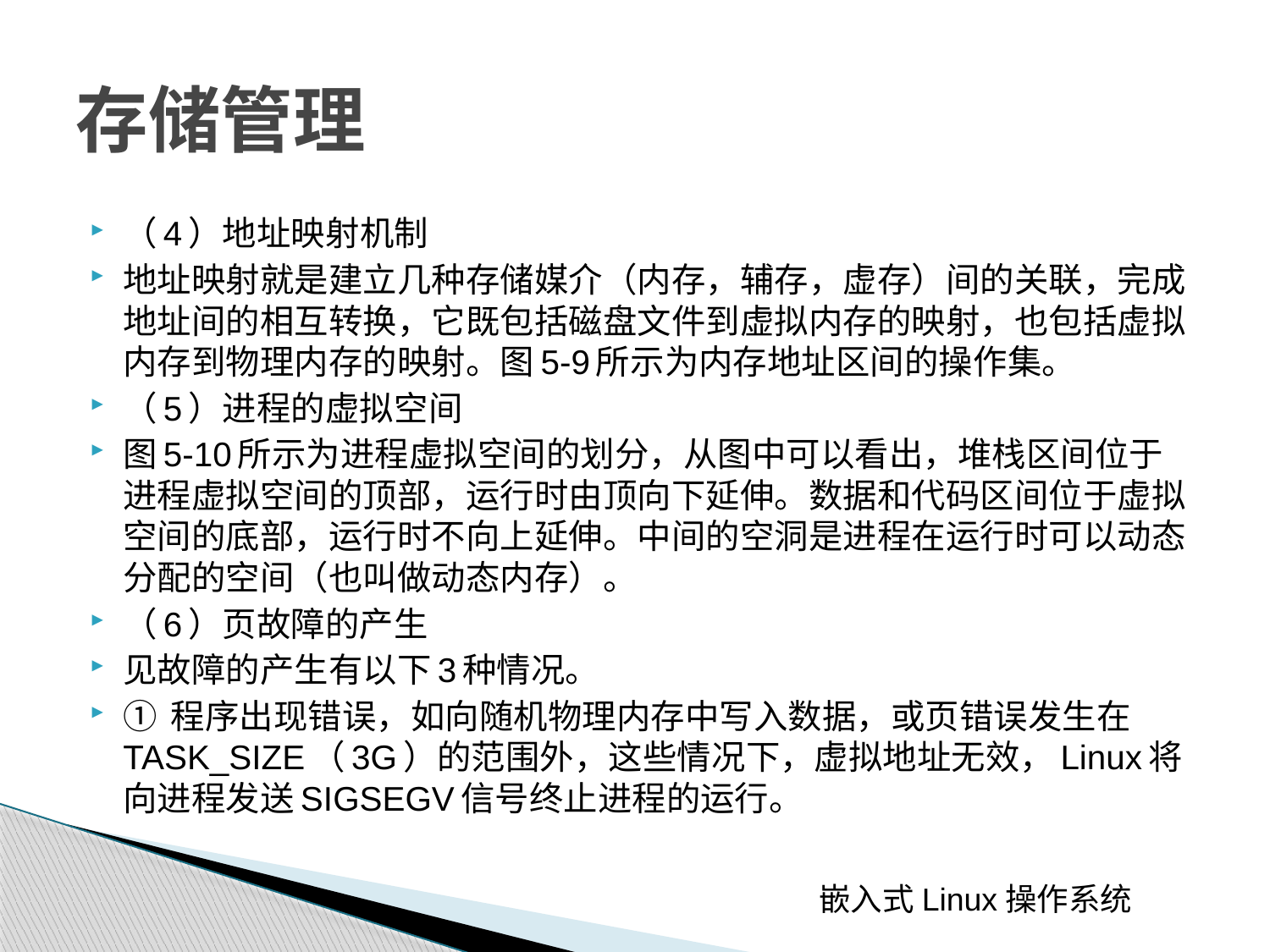

# 存储管理
（4）地址映射机制
地址映射就是建立几种存储媒介（内存，辅存，虚存）间的关联，完成地址间的相互转换，它既包括磁盘文件到虚拟内存的映射，也包括虚拟内存到物理内存的映射。图5-9所示为内存地址区间的操作集。
（5）进程的虚拟空间
图5-10所示为进程虚拟空间的划分，从图中可以看出，堆栈区间位于进程虚拟空间的顶部，运行时由顶向下延伸。数据和代码区间位于虚拟空间的底部，运行时不向上延伸。中间的空洞是进程在运行时可以动态分配的空间（也叫做动态内存）。
（6）页故障的产生
见故障的产生有以下3种情况。
① 程序出现错误，如向随机物理内存中写入数据，或页错误发生在TASK_SIZE（3G）的范围外，这些情况下，虚拟地址无效，Linux将向进程发送SIGSEGV信号终止进程的运行。

         嵌入式Linux操作系统